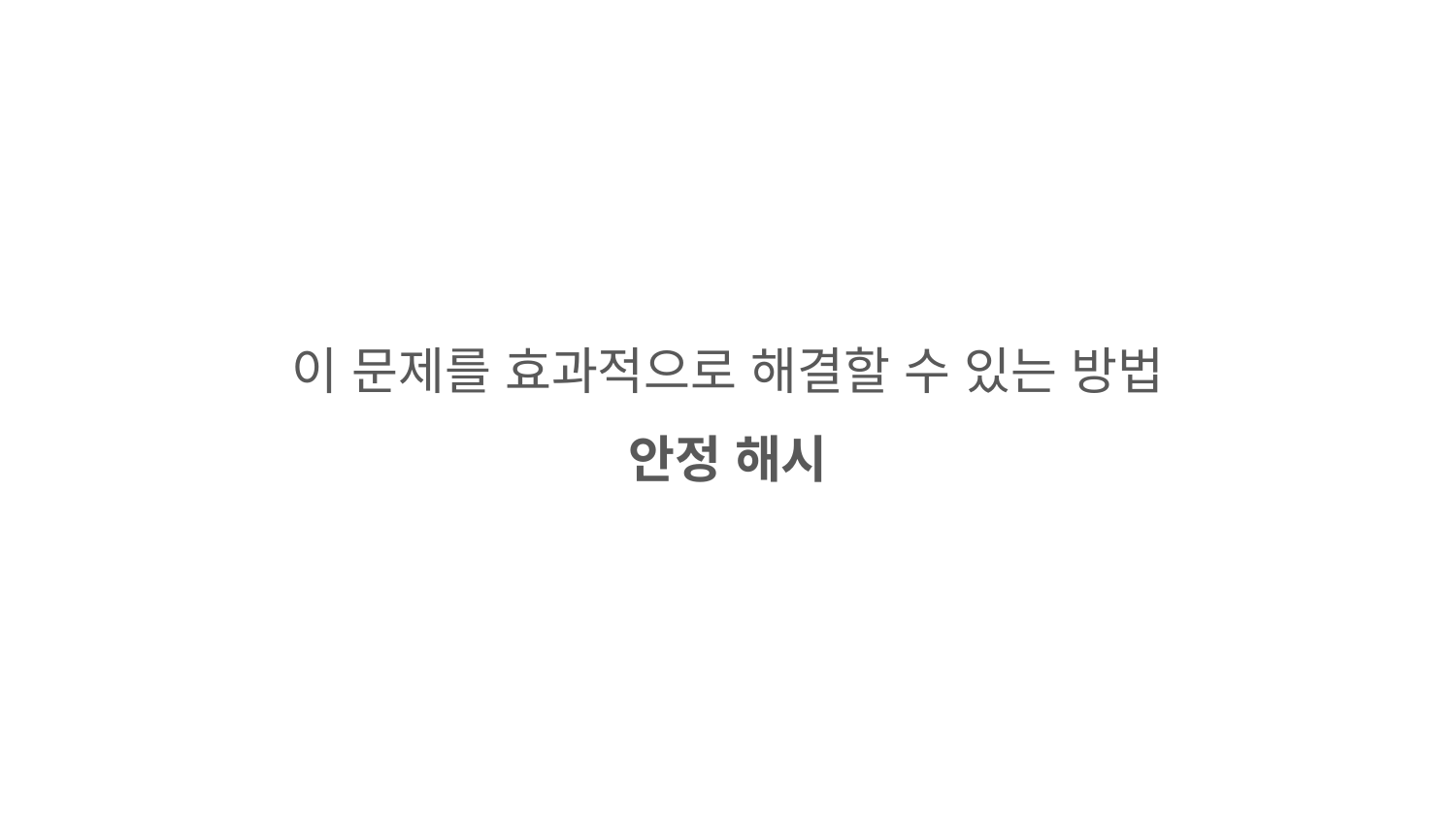

이 문제를 효과적으로 해결할 수 있는 방법
안정 해시